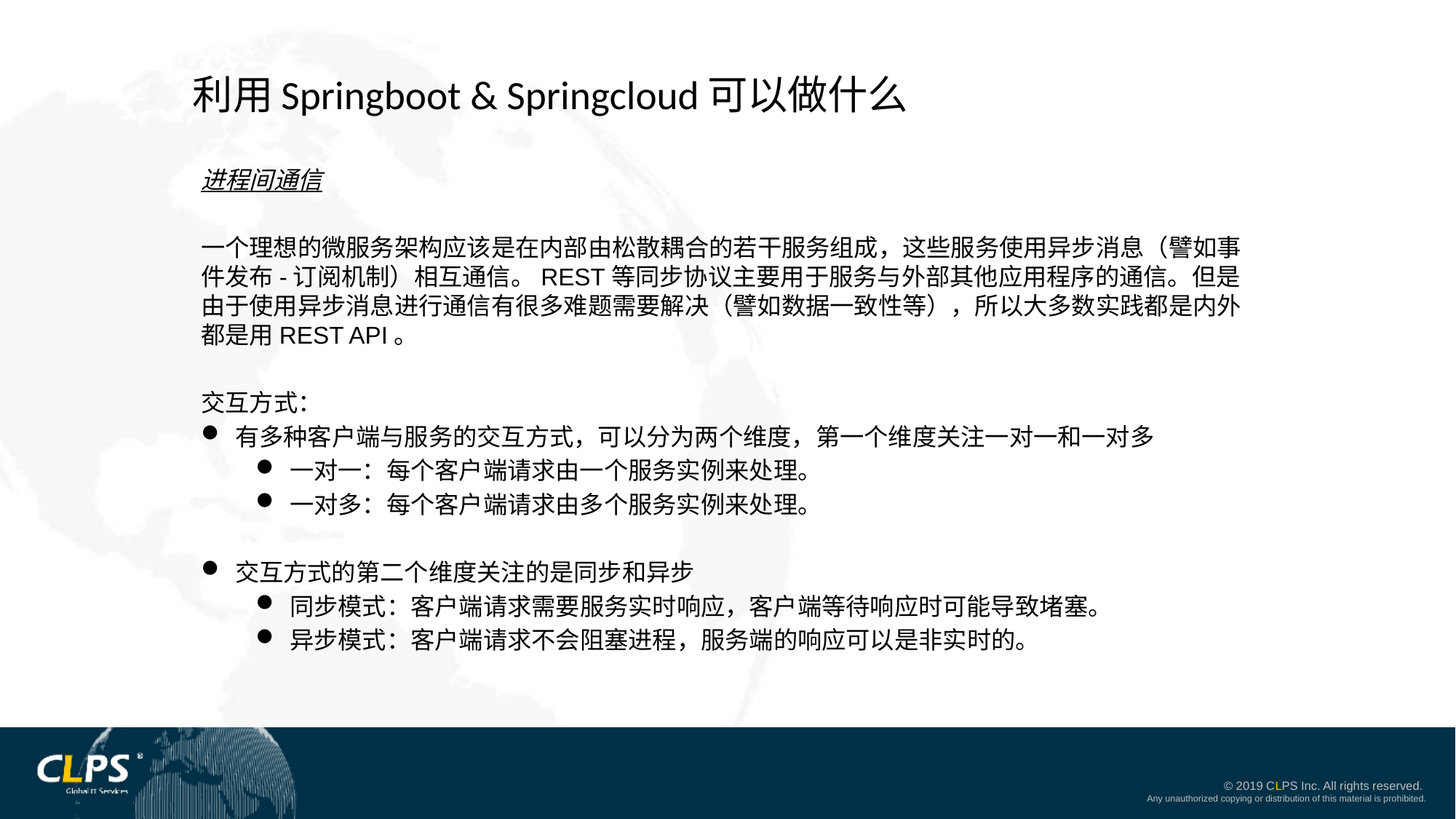

利用Springboot & Springcloud可以做什么

进程间通信

一个理想的微服务架构应该是在内部由松散耦合的若干服务组成，这些服务使用异步消息（譬如事件发布-订阅机制）相互通信。REST等同步协议主要用于服务与外部其他应用程序的通信。但是由于使用异步消息进行通信有很多难题需要解决（譬如数据一致性等），所以大多数实践都是内外都是用REST API。

交互方式：
有多种客户端与服务的交互方式，可以分为两个维度，第一个维度关注一对一和一对多
一对一：每个客户端请求由一个服务实例来处理。
一对多：每个客户端请求由多个服务实例来处理。

交互方式的第二个维度关注的是同步和异步
同步模式：客户端请求需要服务实时响应，客户端等待响应时可能导致堵塞。
异步模式：客户端请求不会阻塞进程，服务端的响应可以是非实时的。
7